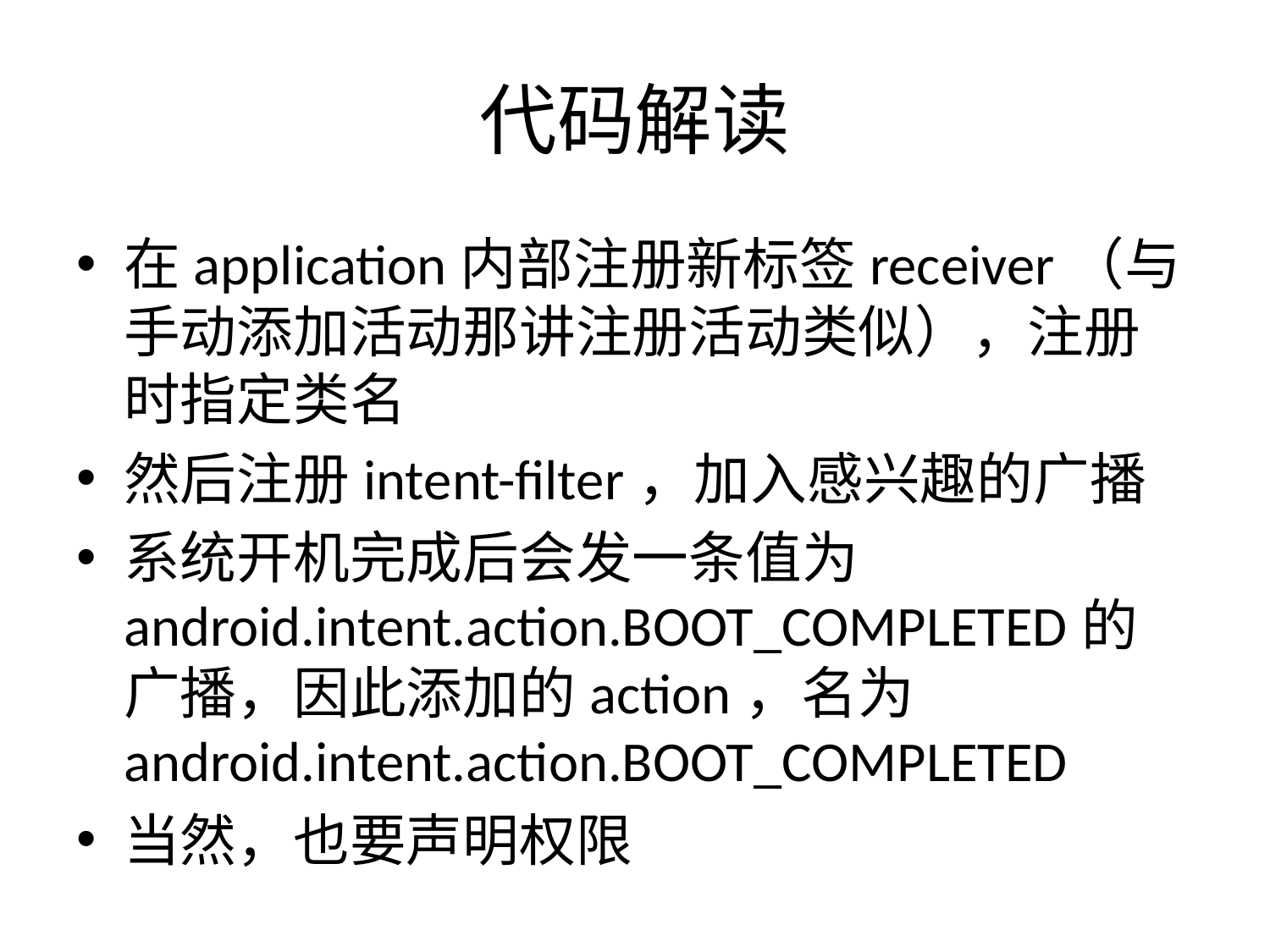

# 代码解读
在application内部注册新标签receiver（与手动添加活动那讲注册活动类似），注册时指定类名
然后注册intent-filter，加入感兴趣的广播
系统开机完成后会发一条值为android.intent.action.BOOT_COMPLETED的广播，因此添加的action，名为android.intent.action.BOOT_COMPLETED
当然，也要声明权限